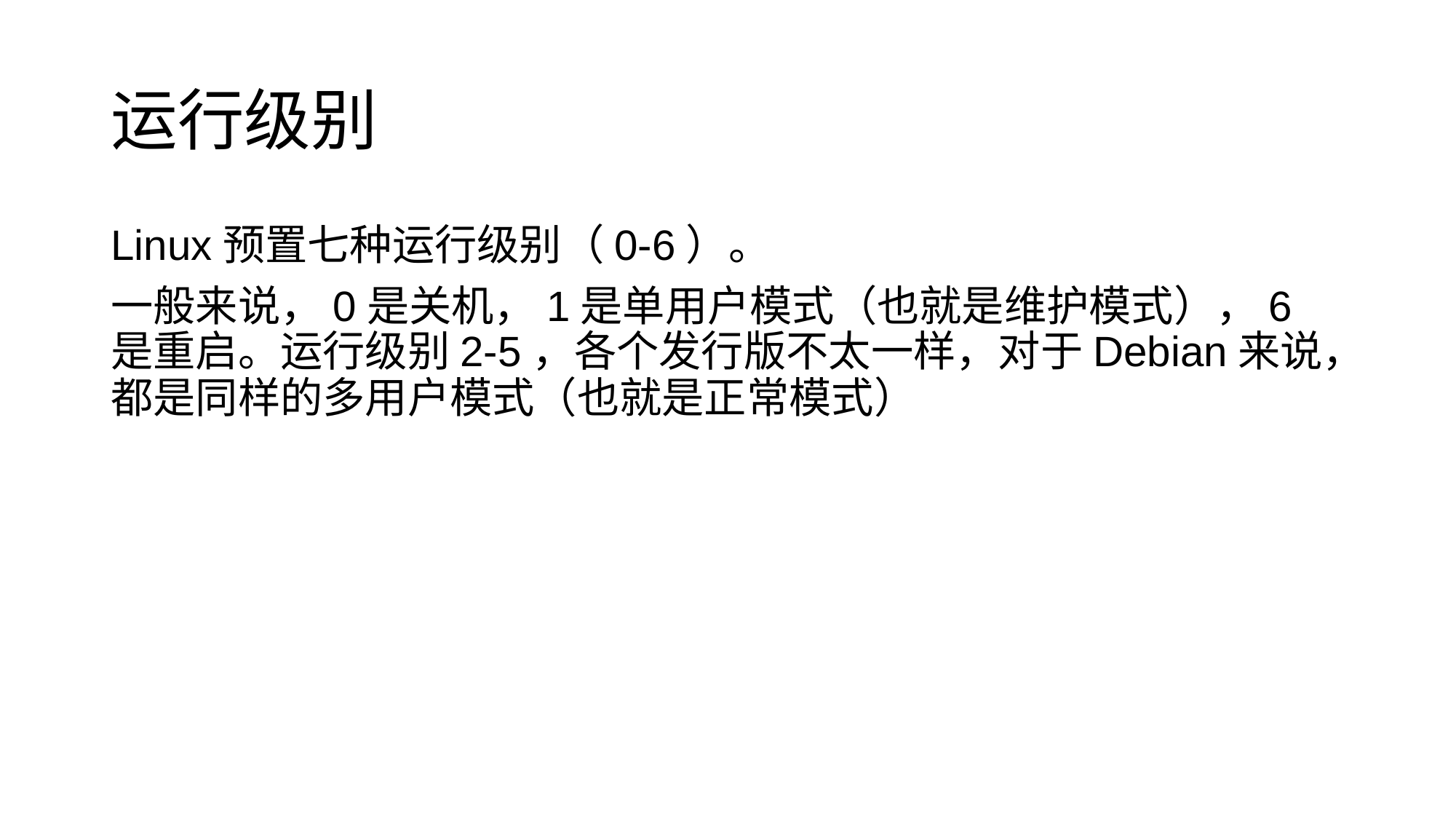

# 运行级别
Linux预置七种运行级别（0-6）。
一般来说，0是关机，1是单用户模式（也就是维护模式），6是重启。运行级别2-5，各个发行版不太一样，对于Debian来说，都是同样的多用户模式（也就是正常模式）